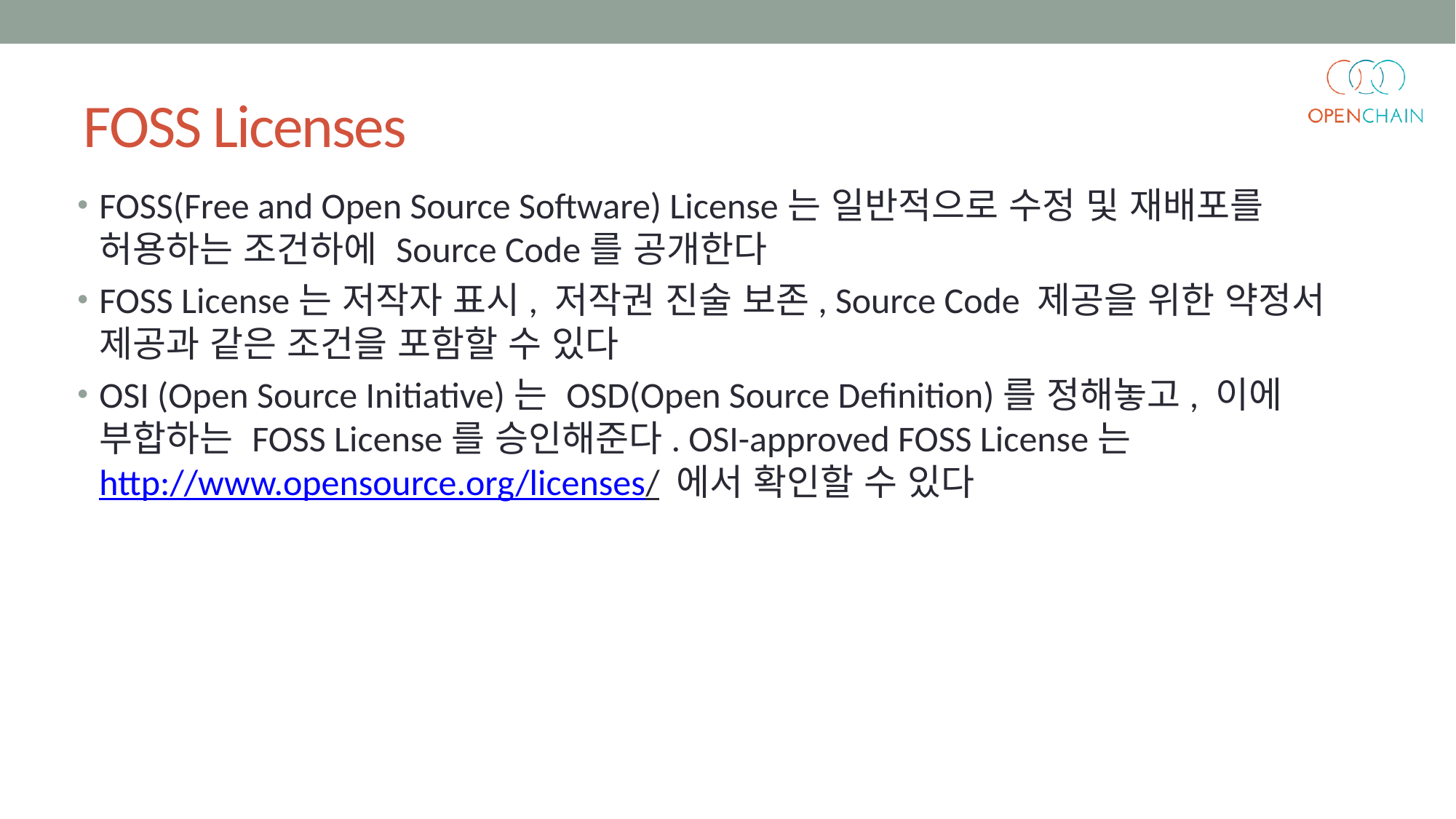

# FOSS Licenses
FOSS(Free and Open Source Software) License는 일반적으로 수정 및 재배포를 허용하는 조건하에 Source Code를 공개한다
FOSS License는 저작자 표시, 저작권 진술 보존, Source Code 제공을 위한 약정서 제공과 같은 조건을 포함할 수 있다
OSI (Open Source Initiative)는 OSD(Open Source Definition)를 정해놓고, 이에 부합하는 FOSS License를 승인해준다. OSI-approved FOSS License는 http://www.opensource.org/licenses/ 에서 확인할 수 있다